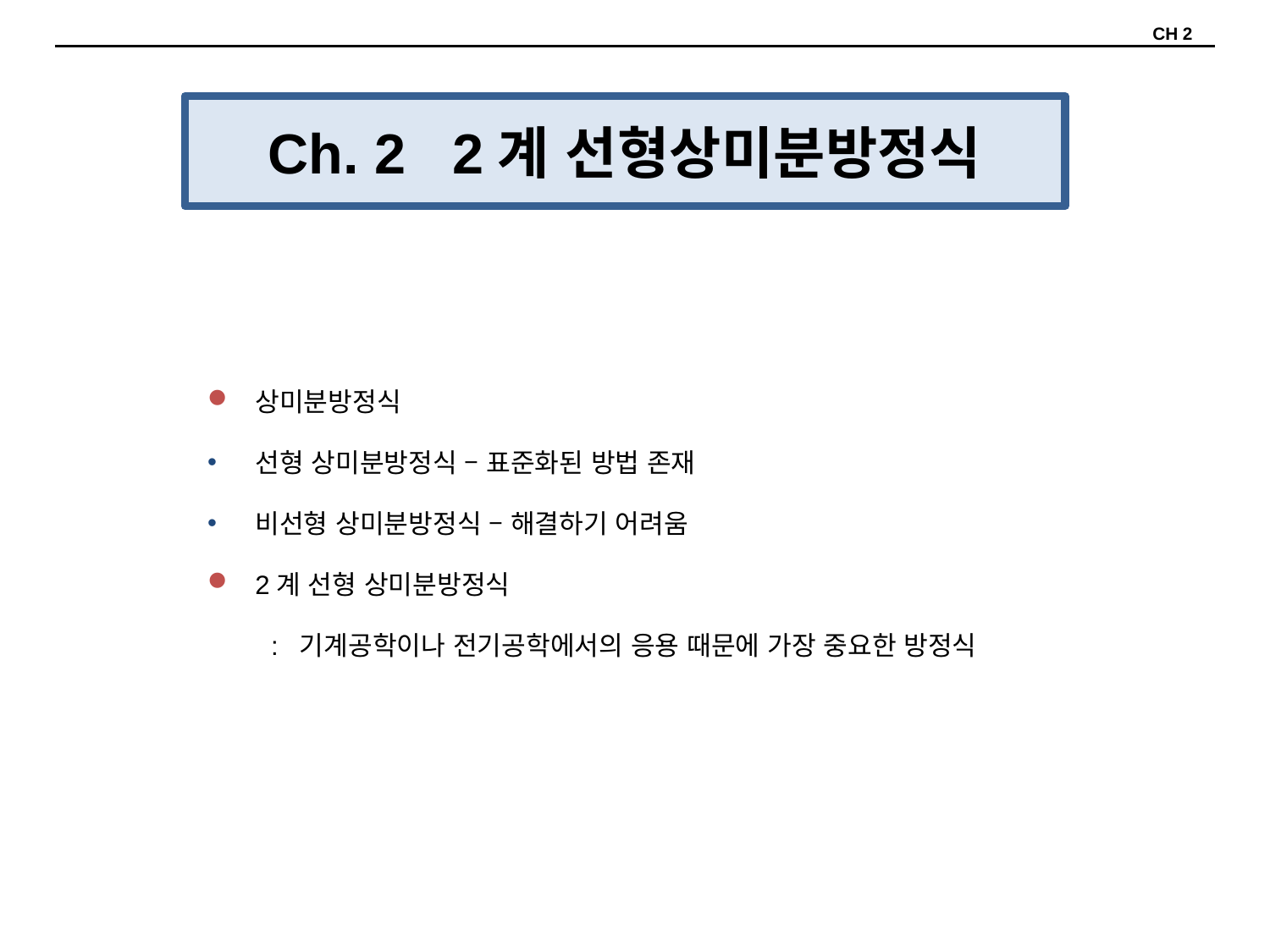

CH 2
# Ch. 2   2계 선형상미분방정식

상미분방정식
선형 상미분방정식 – 표준화된 방법 존재
비선형 상미분방정식 – 해결하기 어려움
2계 선형 상미분방정식
:  기계공학이나 전기공학에서의 응용 때문에 가장 중요한 방정식